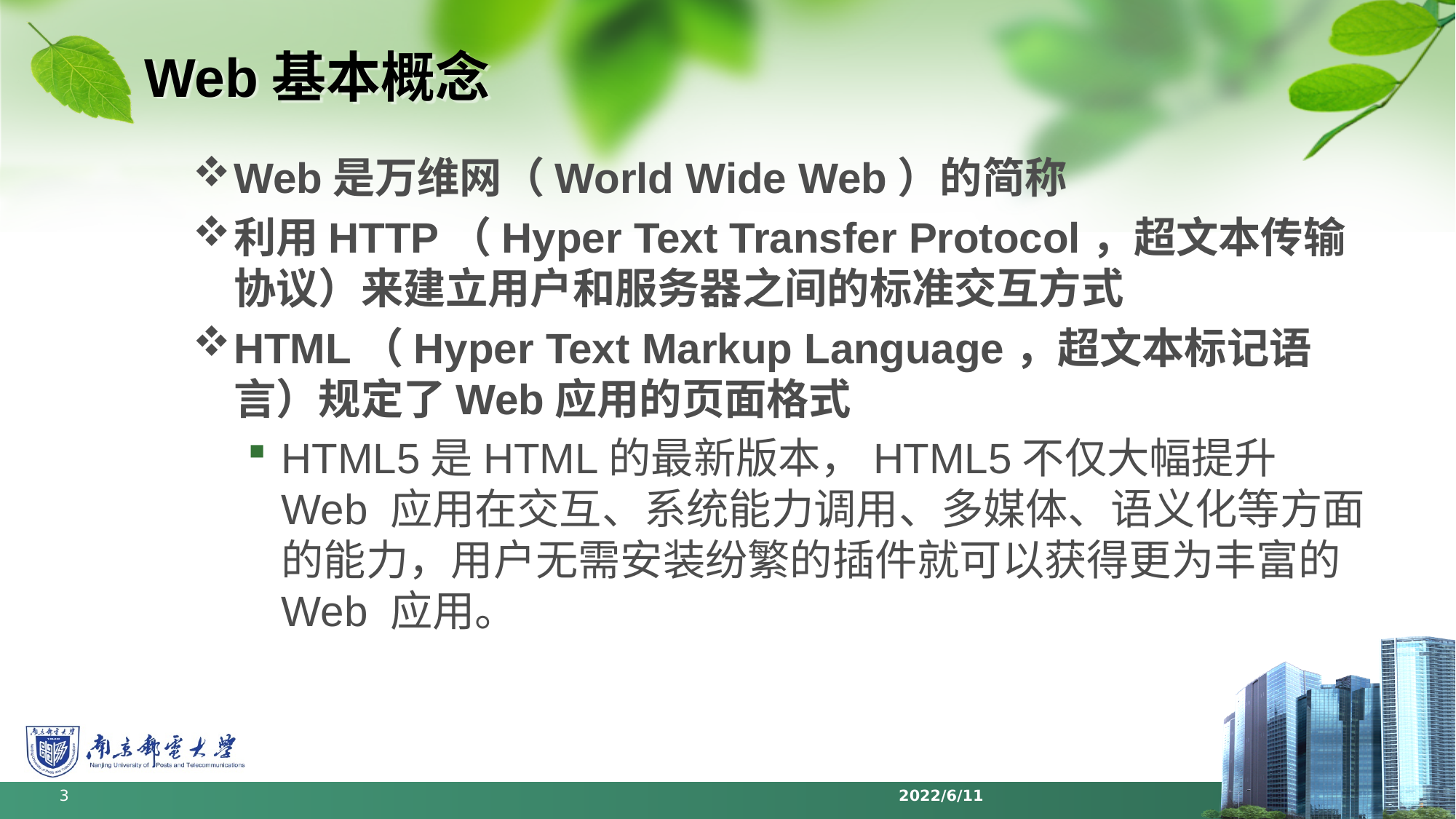

# Web基本概念
Web是万维网（World Wide Web）的简称
利用HTTP（Hyper Text Transfer Protocol，超文本传输协议）来建立用户和服务器之间的标准交互方式
HTML（Hyper Text Markup Language，超文本标记语言）规定了Web应用的页面格式
HTML5是HTML的最新版本，HTML5不仅大幅提升Web 应用在交互、系统能力调用、多媒体、语义化等方面的能力，用户无需安装纷繁的插件就可以获得更为丰富的Web 应用。

3
2022/6/11